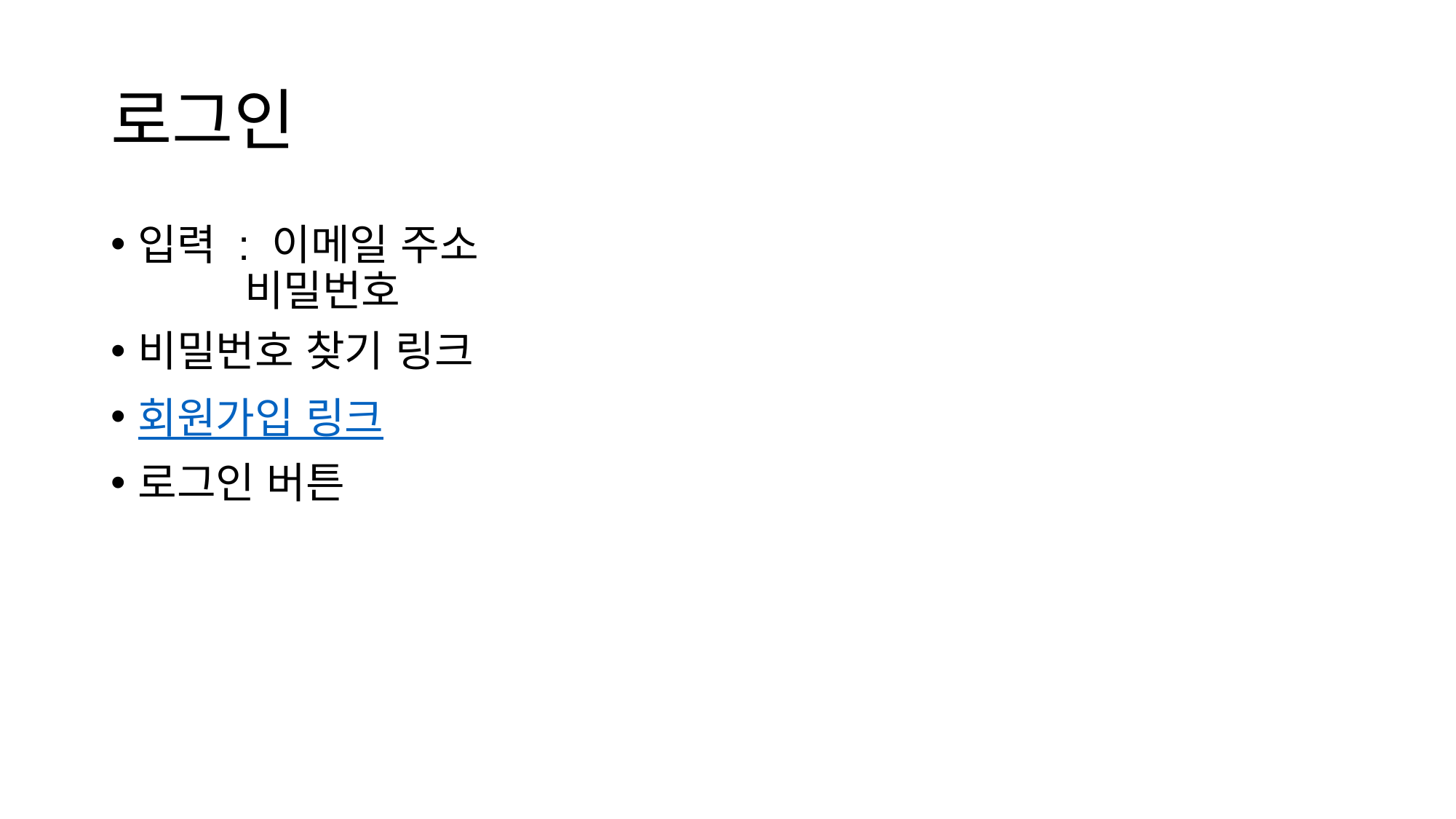

# 로그인
입력 : 이메일 주소
         비밀번호
비밀번호 찾기 링크
회원가입 링크
로그인 버튼